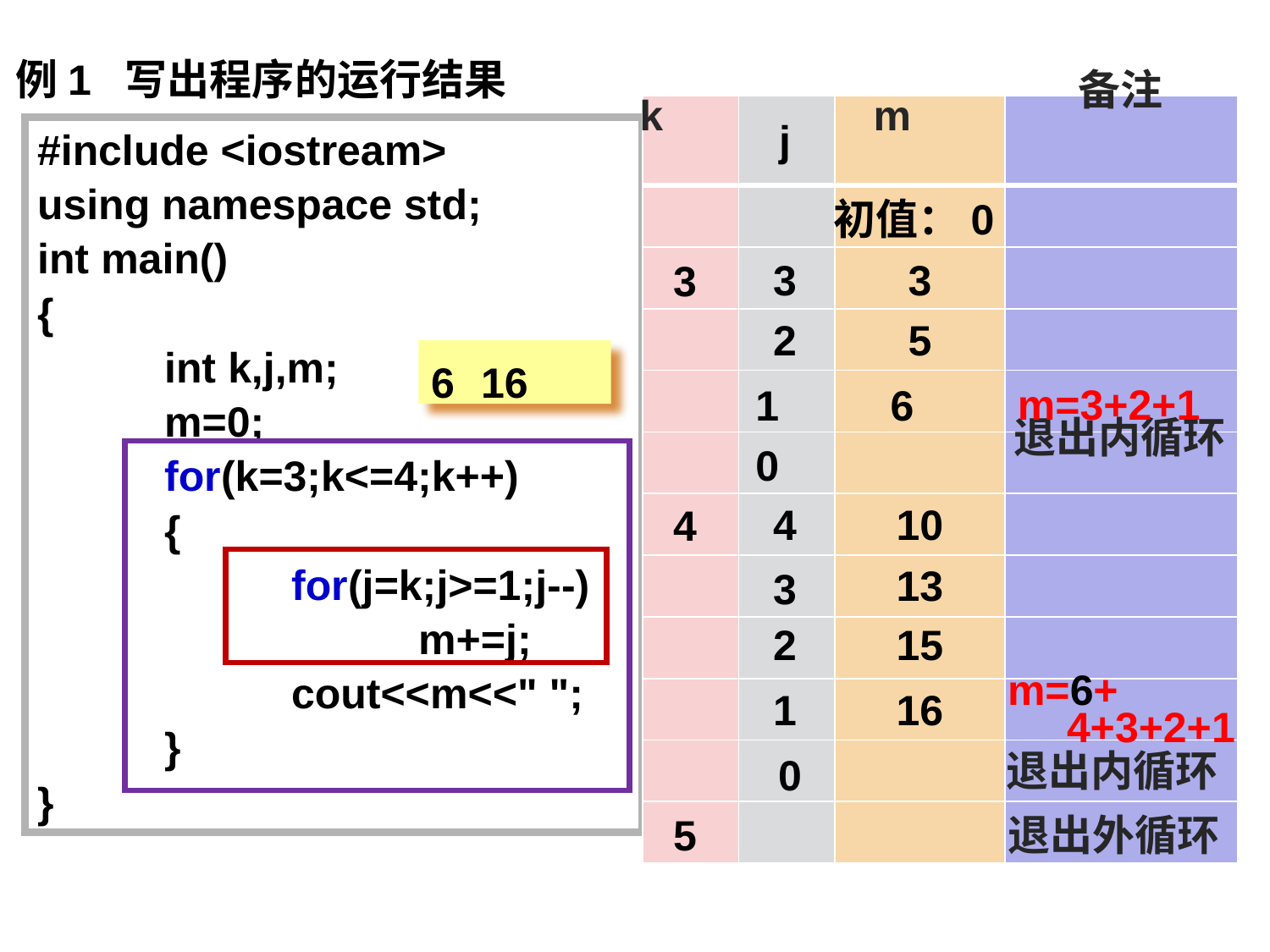

例1  写出程序的运行结果
|  |  |  |  |
| --- | --- | --- | --- |
|  |  |  |  |
|  |  |  |  |
|  |  |  |  |
|  |  |  |  |
|  |  |  |  |
|  |  |  |  |
|  |  |  |  |
|  |  |  |  |
|  |  |  |  |
|  |  |  |  |
|  |  |  |  |
k
j
m
备注
#include <iostream>
using namespace std;
int main()
{
	int k,j,m;
	m=0;
	for(k=3;k<=4;k++)
	{
		for(j=k;j>=1;j--)
			m+=j;
		cout<<m<<" ";
	}
}
初值：0
3
3
3
2
5

16
6
m=3+2+1
1
6
退出内循环
0

4
4
10

13
3
2
15
m=6+
     4+3+2+1
1
16
退出内循环
0
5
退出外循环